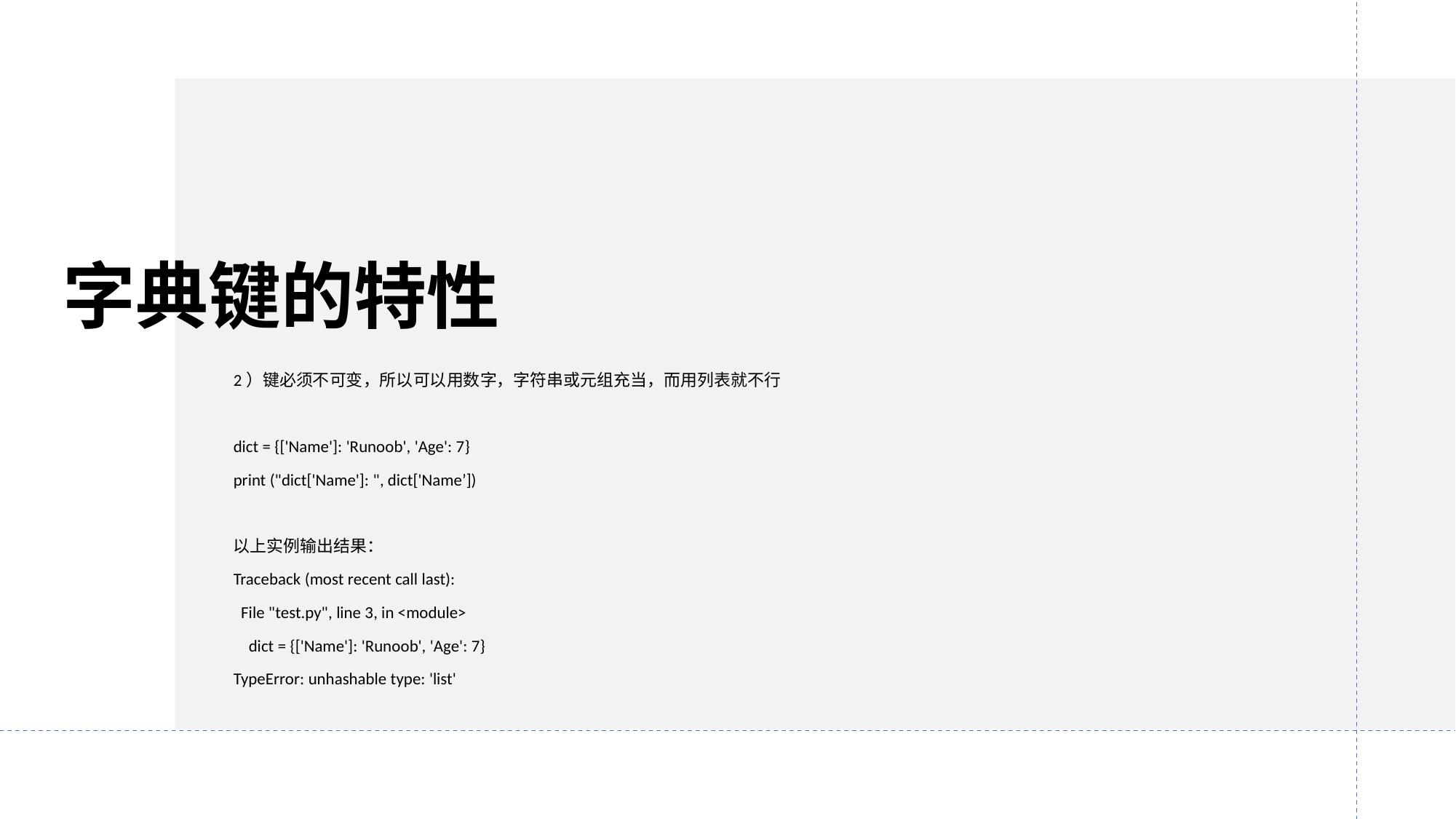

# 字典键的特性
2）键必须不可变，所以可以用数字，字符串或元组充当，而用列表就不行

dict = {['Name']: 'Runoob', 'Age': 7}
print ("dict['Name']: ", dict['Name’])

以上实例输出结果：
Traceback (most recent call last):
  File "test.py", line 3, in <module>
    dict = {['Name']: 'Runoob', 'Age': 7}
TypeError: unhashable type: 'list'